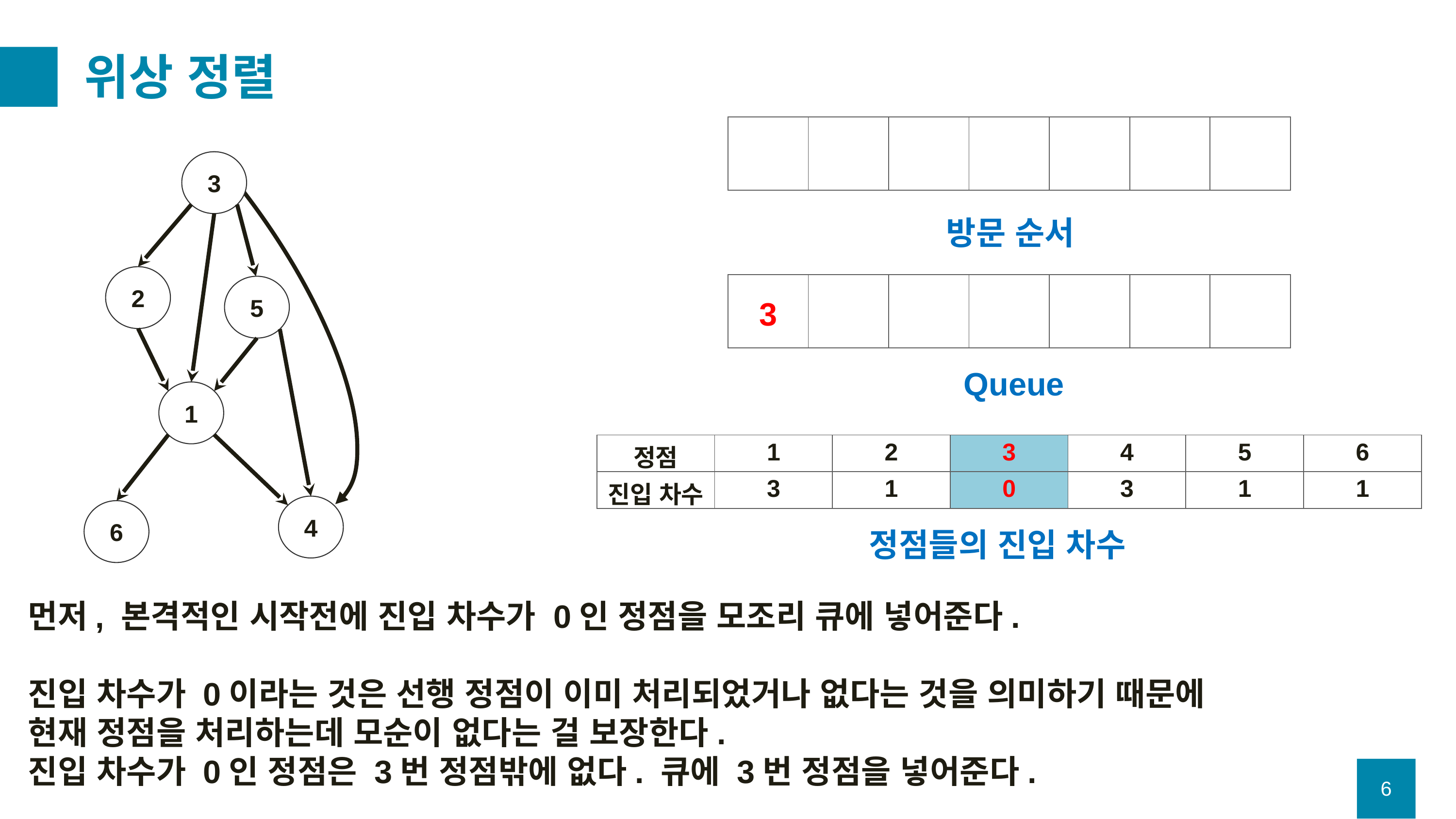

# 위상 정렬
|  |  |  |  |  |  |  |
| --- | --- | --- | --- | --- | --- | --- |
3
방문 순서
2
| 3 |  |  |  |  |  |  |
| --- | --- | --- | --- | --- | --- | --- |
5
Queue
1
| 정점 | 1 | 2 | 3 | 4 | 5 | 6 |
| --- | --- | --- | --- | --- | --- | --- |
| 진입 차수 | 3 | 1 | 0 | 3 | 1 | 1 |
4
6
정점들의 진입 차수
먼저, 본격적인 시작전에 진입 차수가 0인 정점을 모조리 큐에 넣어준다.

진입 차수가 0이라는 것은 선행 정점이 이미 처리되었거나 없다는 것을 의미하기 때문에
현재 정점을 처리하는데 모순이 없다는 걸 보장한다.
진입 차수가 0인 정점은 3번 정점밖에 없다. 큐에 3번 정점을 넣어준다.
6